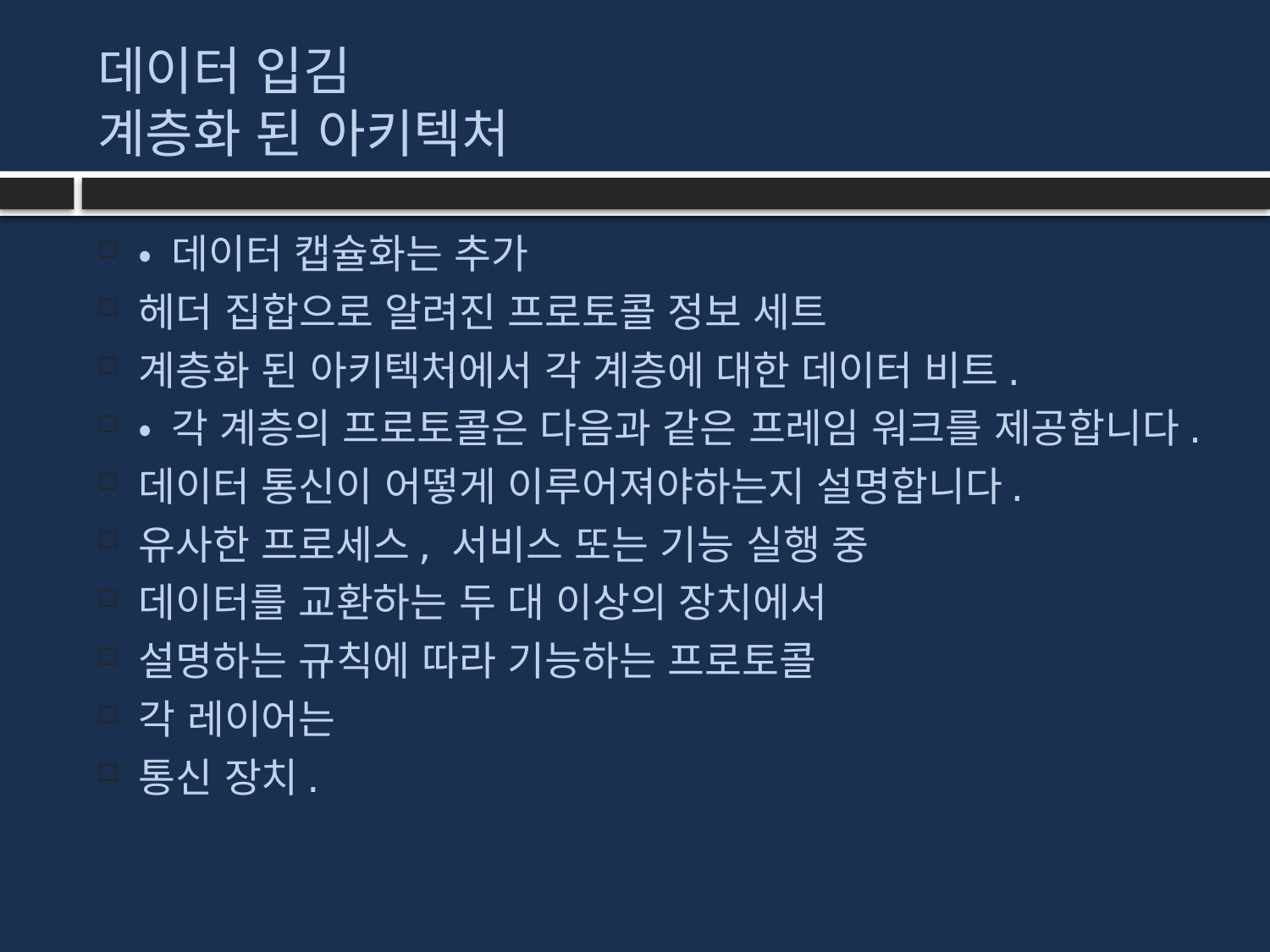

# 데이터 입김 계층화 된 아키텍처
• 데이터 캡슐화는 추가
헤더 집합으로 알려진 프로토콜 정보 세트
계층화 된 아키텍처에서 각 계층에 대한 데이터 비트.
• 각 계층의 프로토콜은 다음과 같은 프레임 워크를 제공합니다.
데이터 통신이 어떻게 이루어져야하는지 설명합니다.
유사한 프로세스, 서비스 또는 기능 실행 중
데이터를 교환하는 두 대 이상의 장치에서
설명하는 규칙에 따라 기능하는 프로토콜
각 레이어는
통신 장치.